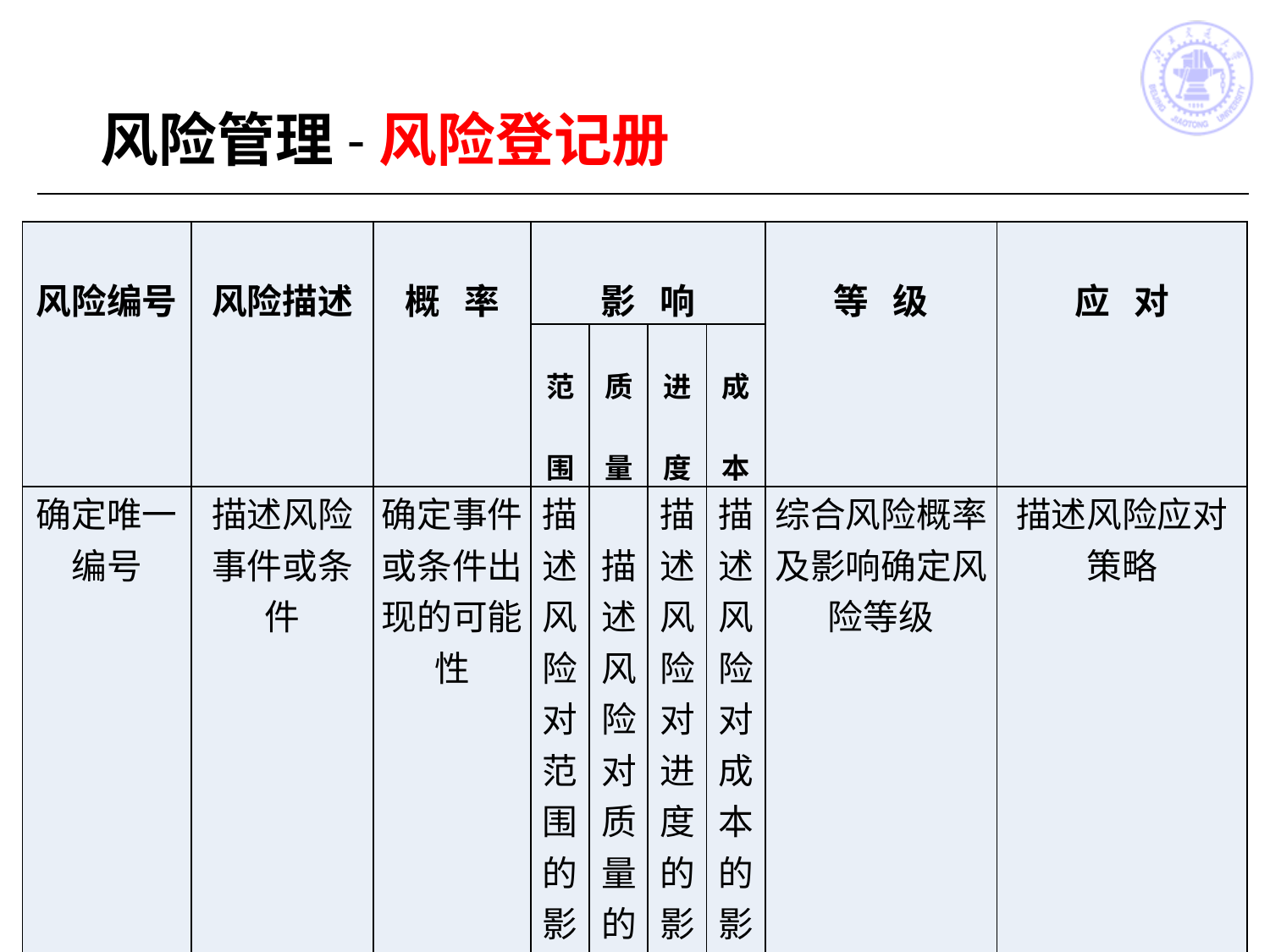

# 风险管理-风险登记册
| 风险编号 | 风险描述 | 概 率 | 影 响 |  |  |  | 等 级 | 应 对 |
| --- | --- | --- | --- | --- | --- | --- | --- | --- |
|  |  |  | 范围 | 质 量 | 进 度 | 成 本 |  |  |
| 确定唯一编号 | 描述风险事件或条件 | 确定事件或条件出现的可能性 | 描述风险对范围的影响 | 描述风险对质量的影响 | 描述风险对进度的影响 | 描述风险对成本的影响 | 综合风险概率及影响确定风险等级 | 描述风险应对策略 |